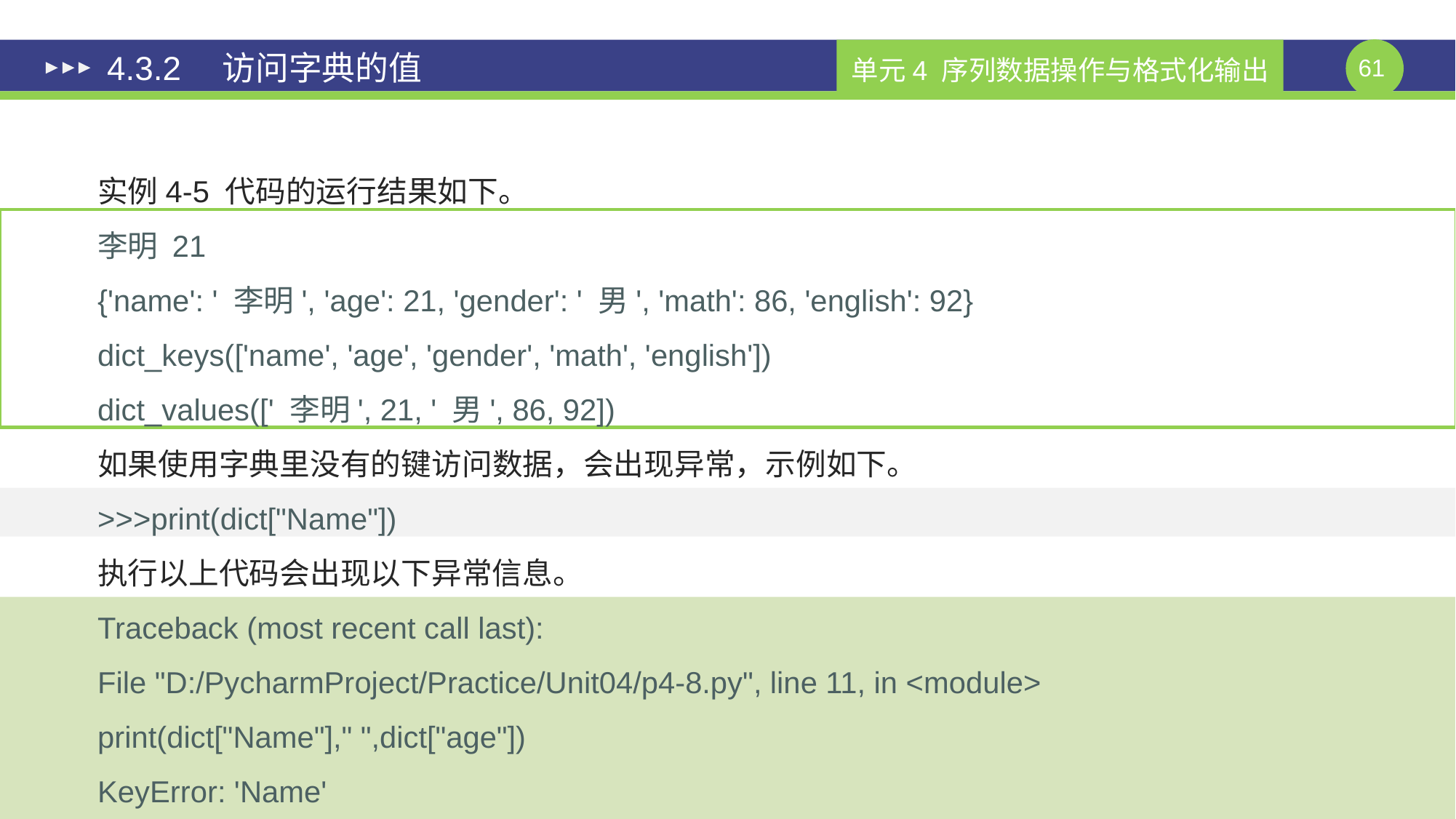

# 4.3.2　访问字典的值
实例4-5 代码的运行结果如下。
李明 21
{'name': ' 李明', 'age': 21, 'gender': ' 男', 'math': 86, 'english': 92}
dict_keys(['name', 'age', 'gender', 'math', 'english'])
dict_values([' 李明', 21, ' 男', 86, 92])
如果使用字典里没有的键访问数据，会出现异常，示例如下。
>>>print(dict["Name"])
执行以上代码会出现以下异常信息。
Traceback (most recent call last):
File "D:/PycharmProject/Practice/Unit04/p4-8.py", line 11, in <module>
print(dict["Name"]," ",dict["age"])
KeyError: 'Name'